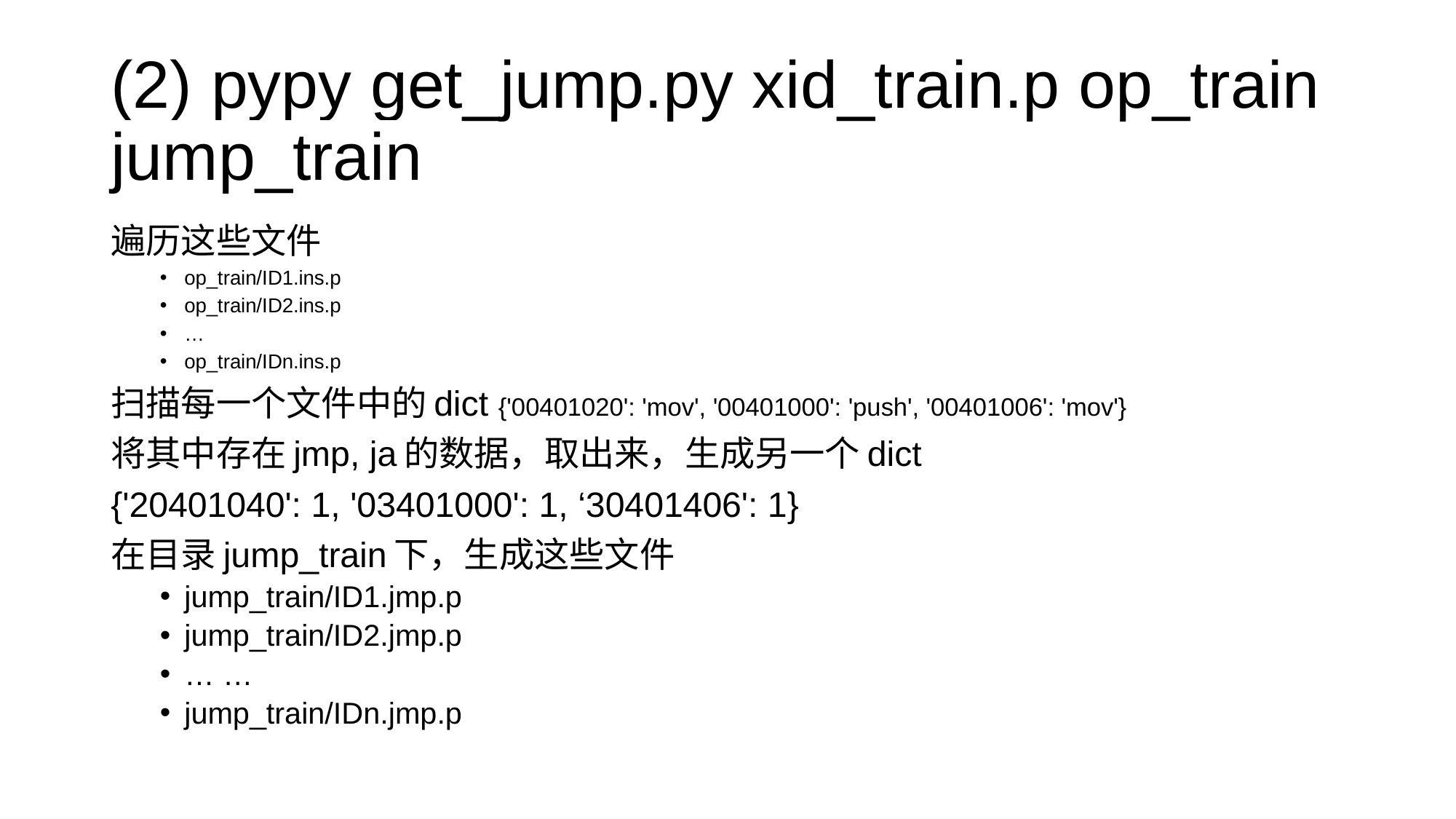

# (2) pypy get_jump.py xid_train.p op_train jump_train
遍历这些文件
op_train/ID1.ins.p
op_train/ID2.ins.p
…
op_train/IDn.ins.p
扫描每一个文件中的dict {'00401020': 'mov', '00401000': 'push', '00401006': 'mov'}
将其中存在jmp, ja的数据，取出来，生成另一个dict
{'20401040': 1, '03401000': 1, ‘30401406': 1}
在目录jump_train下，生成这些文件
jump_train/ID1.jmp.p
jump_train/ID2.jmp.p
… …
jump_train/IDn.jmp.p